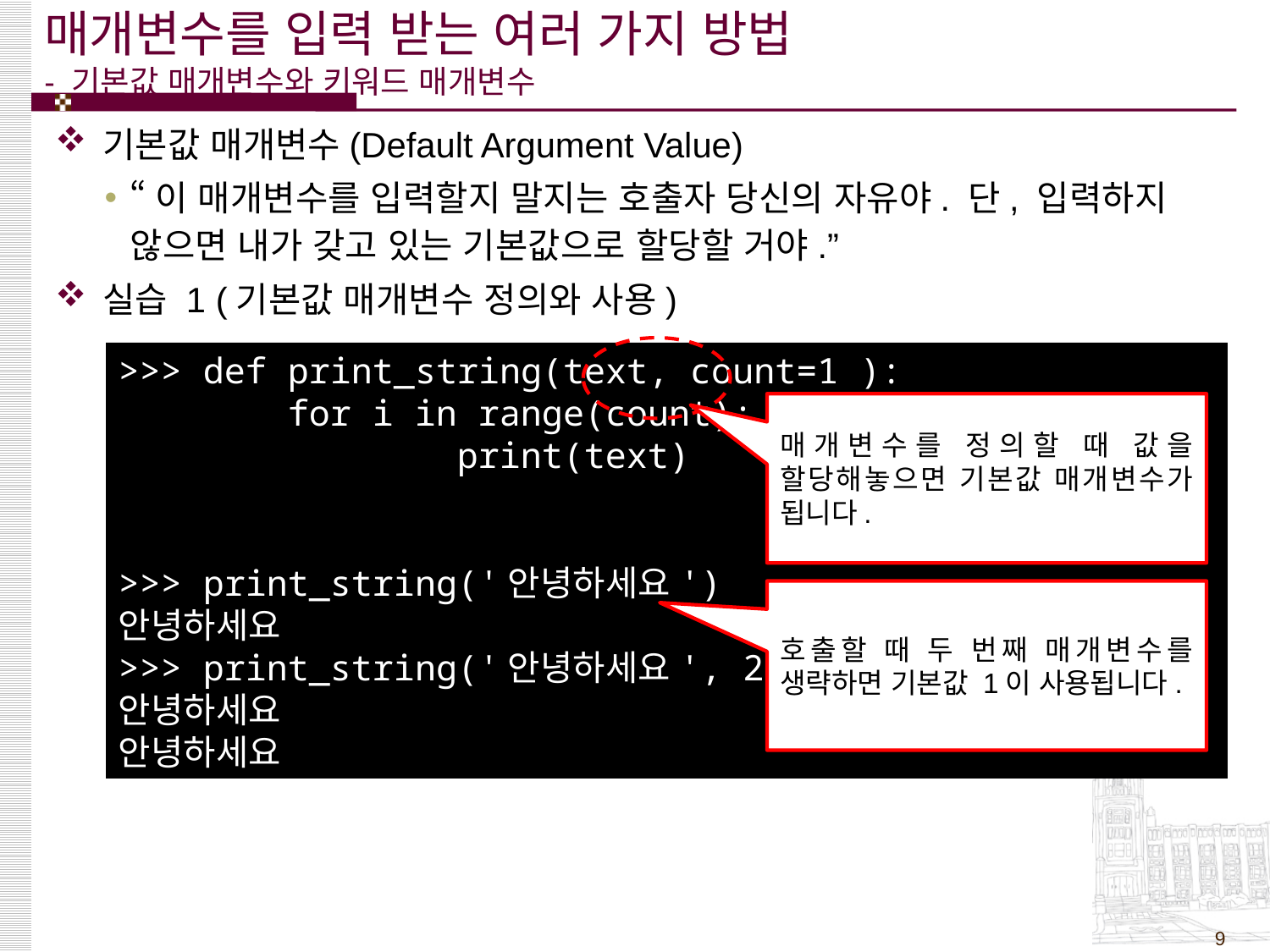

# 매개변수를 입력 받는 여러 가지 방법 - 기본값 매개변수와 키워드 매개변수
기본값 매개변수(Default Argument Value)
“이 매개변수를 입력할지 말지는 호출자 당신의 자유야. 단, 입력하지 않으면 내가 갖고 있는 기본값으로 할당할 거야.”
실습 1 (기본값 매개변수 정의와 사용)

>>> def print_string(text, count=1 ):
        for i in range(count):
                print(text)

>>> print_string('안녕하세요')
안녕하세요
>>> print_string('안녕하세요', 2)
안녕하세요
안녕하세요
매개변수를 정의할 때 값을 할당해놓으면 기본값 매개변수가 됩니다.
호출할 때 두 번째 매개변수를 생략하면 기본값 1이 사용됩니다.